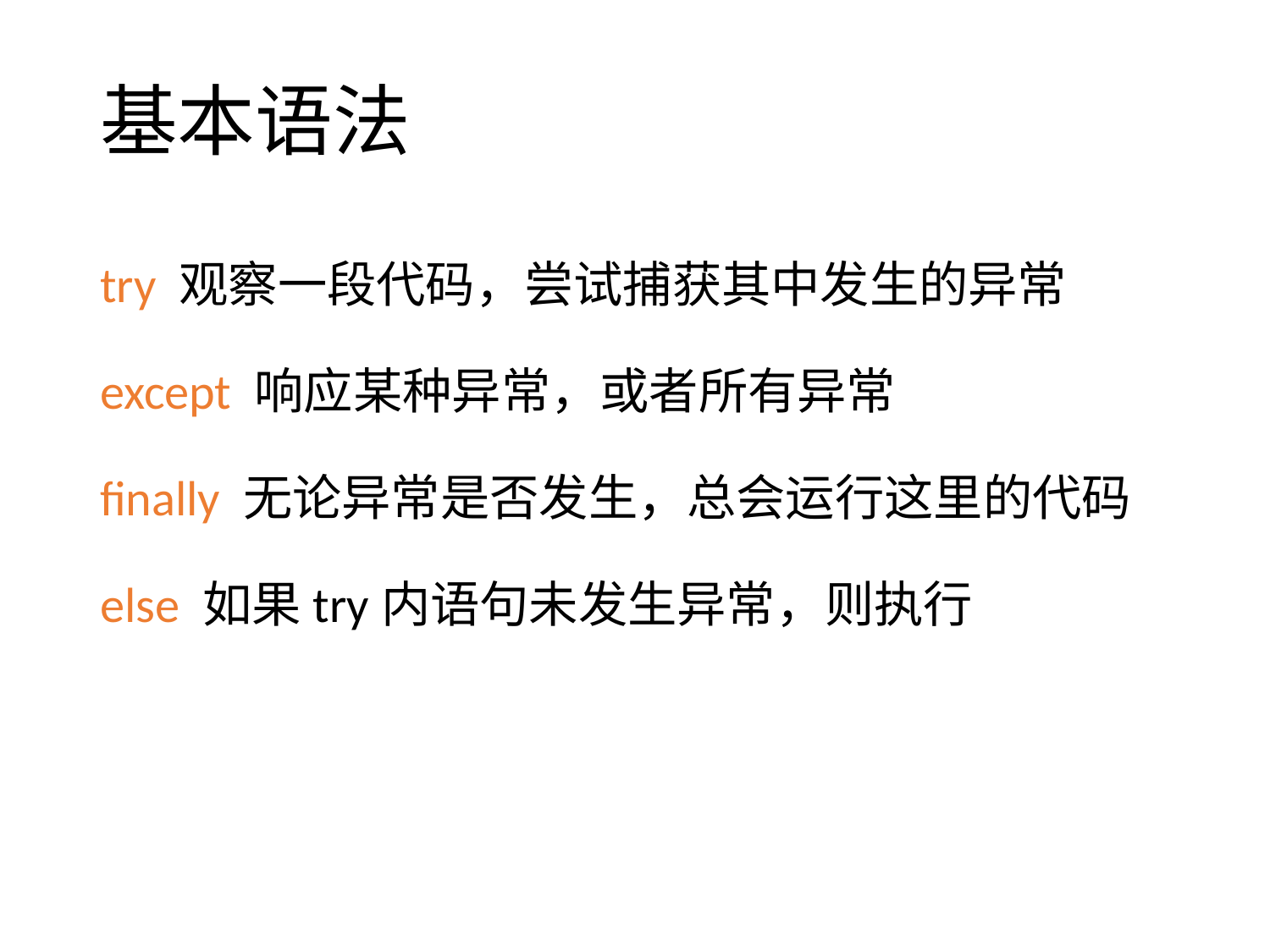

# 基本语法
try 观察一段代码，尝试捕获其中发生的异常
except 响应某种异常，或者所有异常
finally 无论异常是否发生，总会运行这里的代码
else 如果try内语句未发生异常，则执行